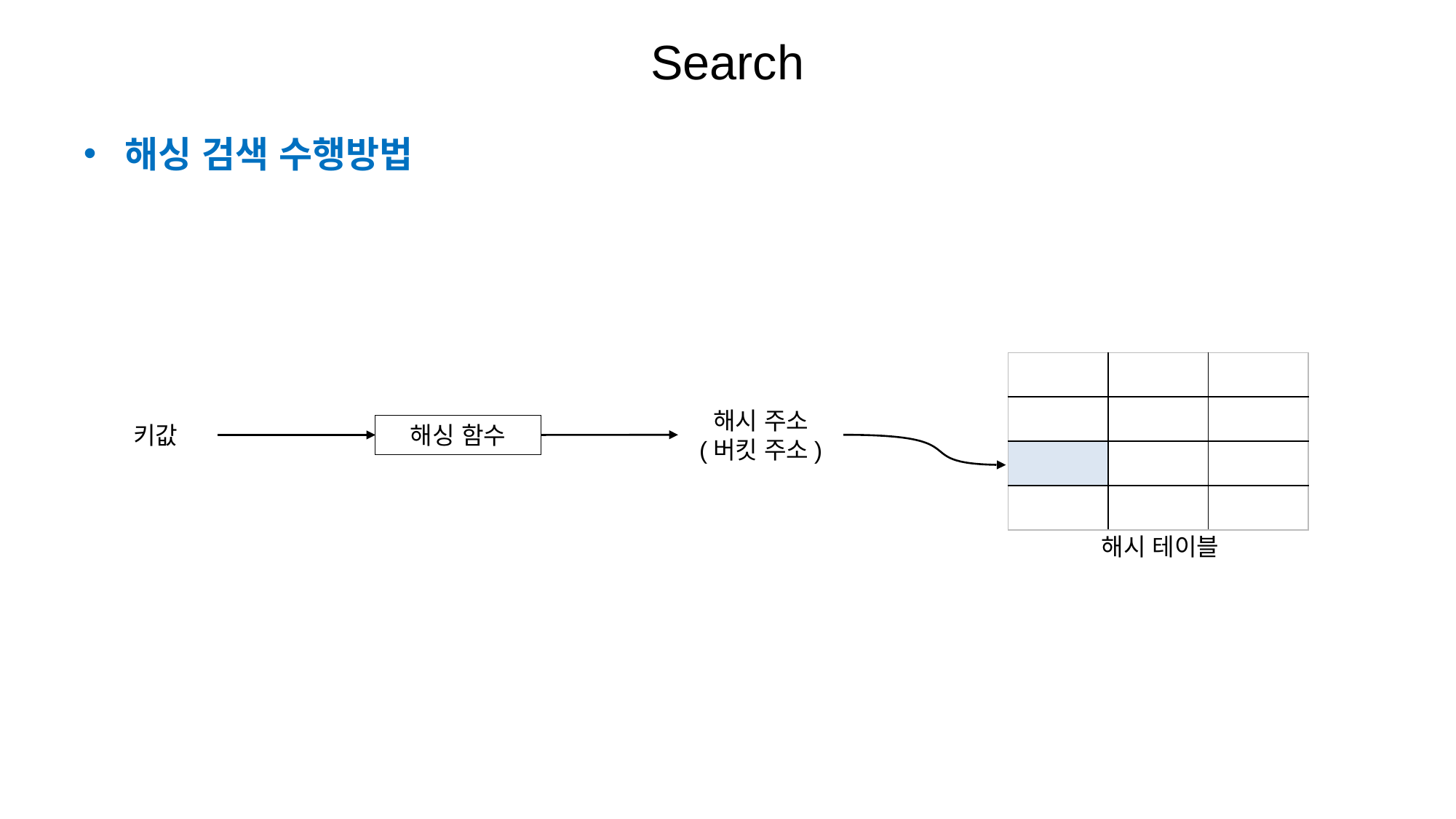

# Search
해싱 검색 수행방법
|  |  |  |
| --- | --- | --- |
|  |  |  |
|  |  |  |
|  |  |  |
해시 주소
(버킷 주소)
키값
해싱 함수
해시 테이블